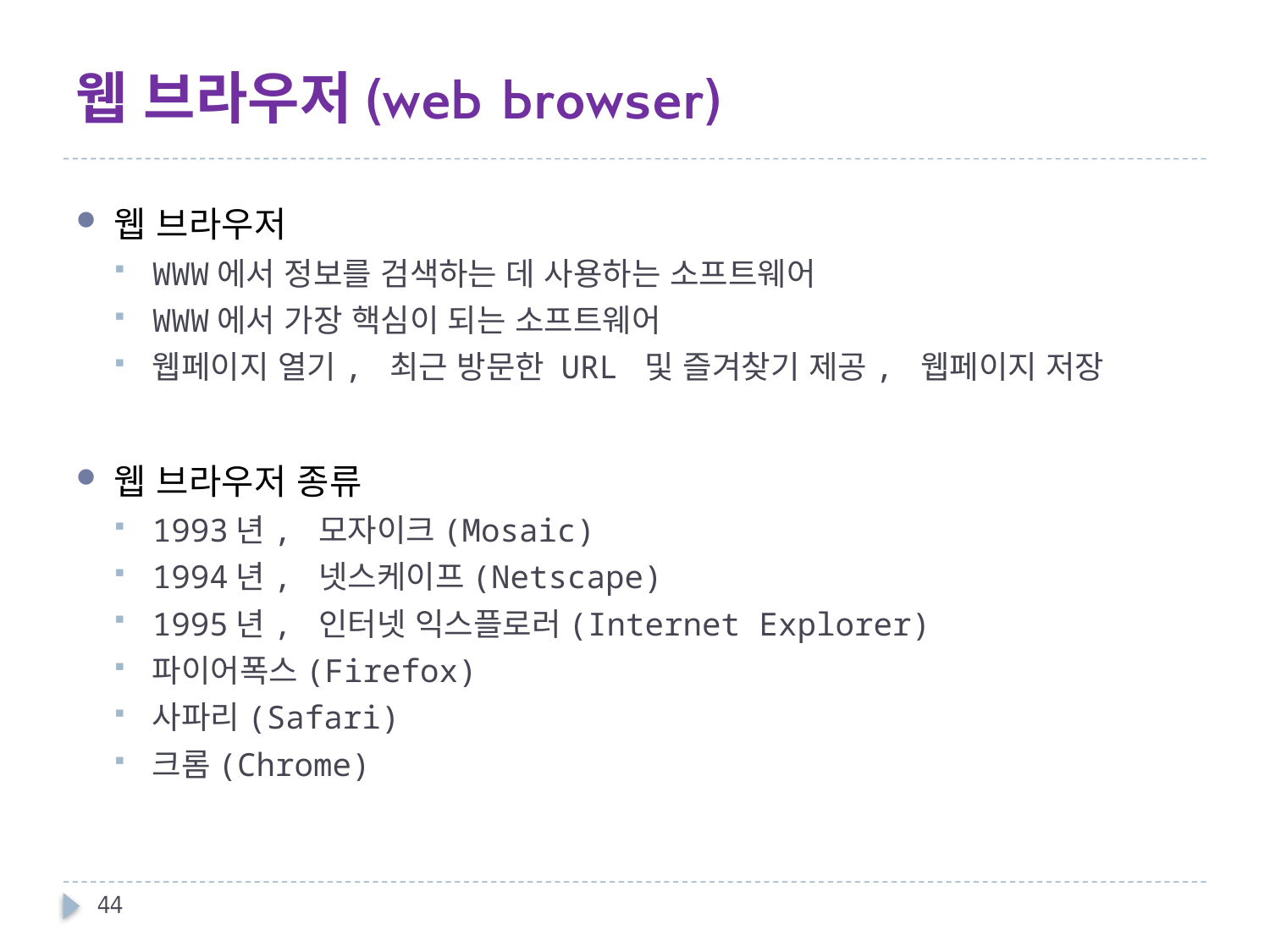

# 웹 브라우저(web browser)
웹 브라우저
WWW에서 정보를 검색하는 데 사용하는 소프트웨어
WWW에서 가장 핵심이 되는 소프트웨어
웹페이지 열기, 최근 방문한 URL 및 즐겨찾기 제공, 웹페이지 저장

웹 브라우저 종류
1993년, 모자이크(Mosaic)
1994년, 넷스케이프(Netscape)
1995년, 인터넷 익스플로러(Internet Explorer)
파이어폭스(Firefox)
사파리(Safari)
크롬(Chrome)

44